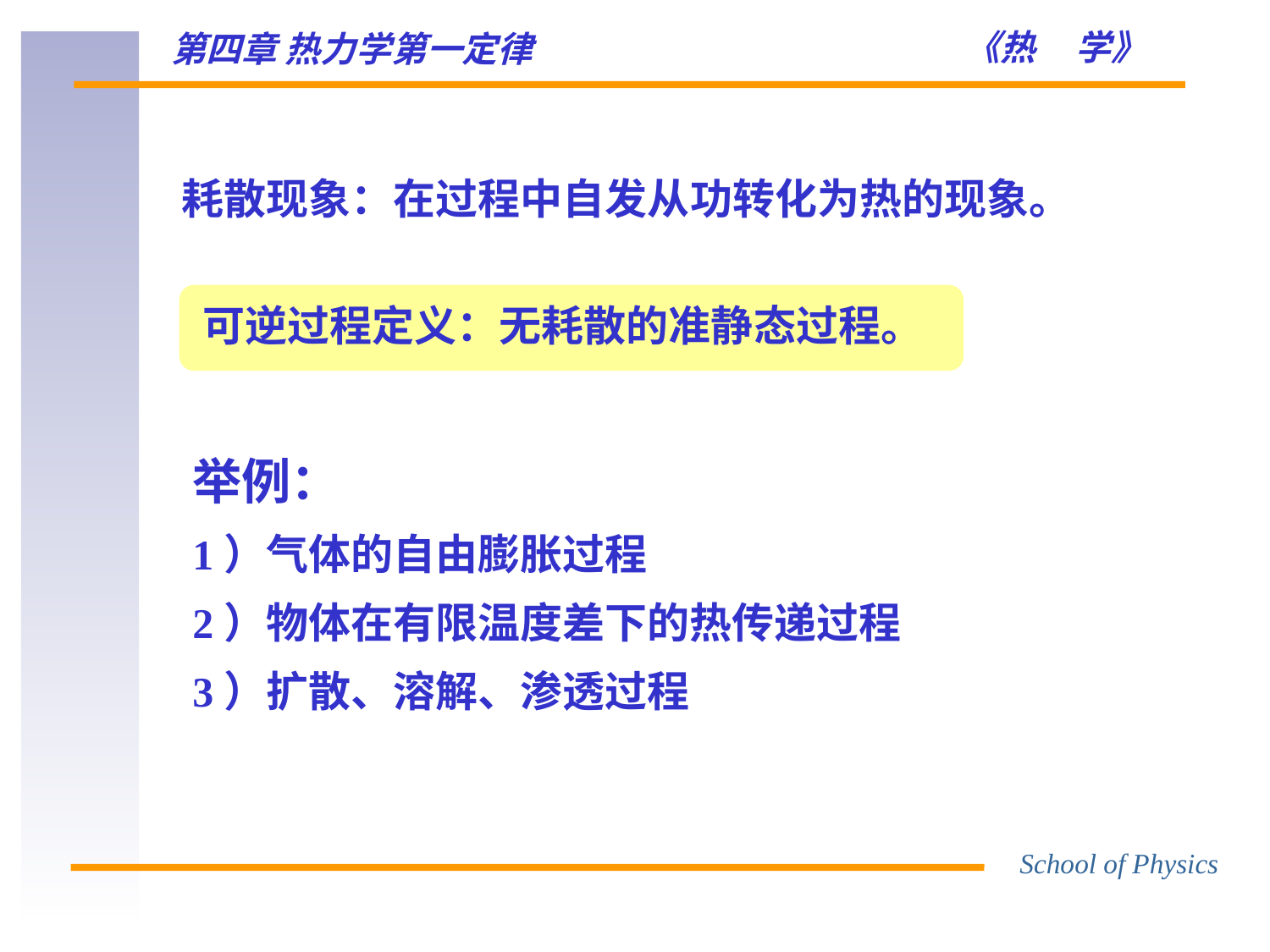

耗散现象：在过程中自发从功转化为热的现象。

可逆过程定义：无耗散的准静态过程。
举例：
1）气体的自由膨胀过程
2）物体在有限温度差下的热传递过程
3）扩散、溶解、渗透过程